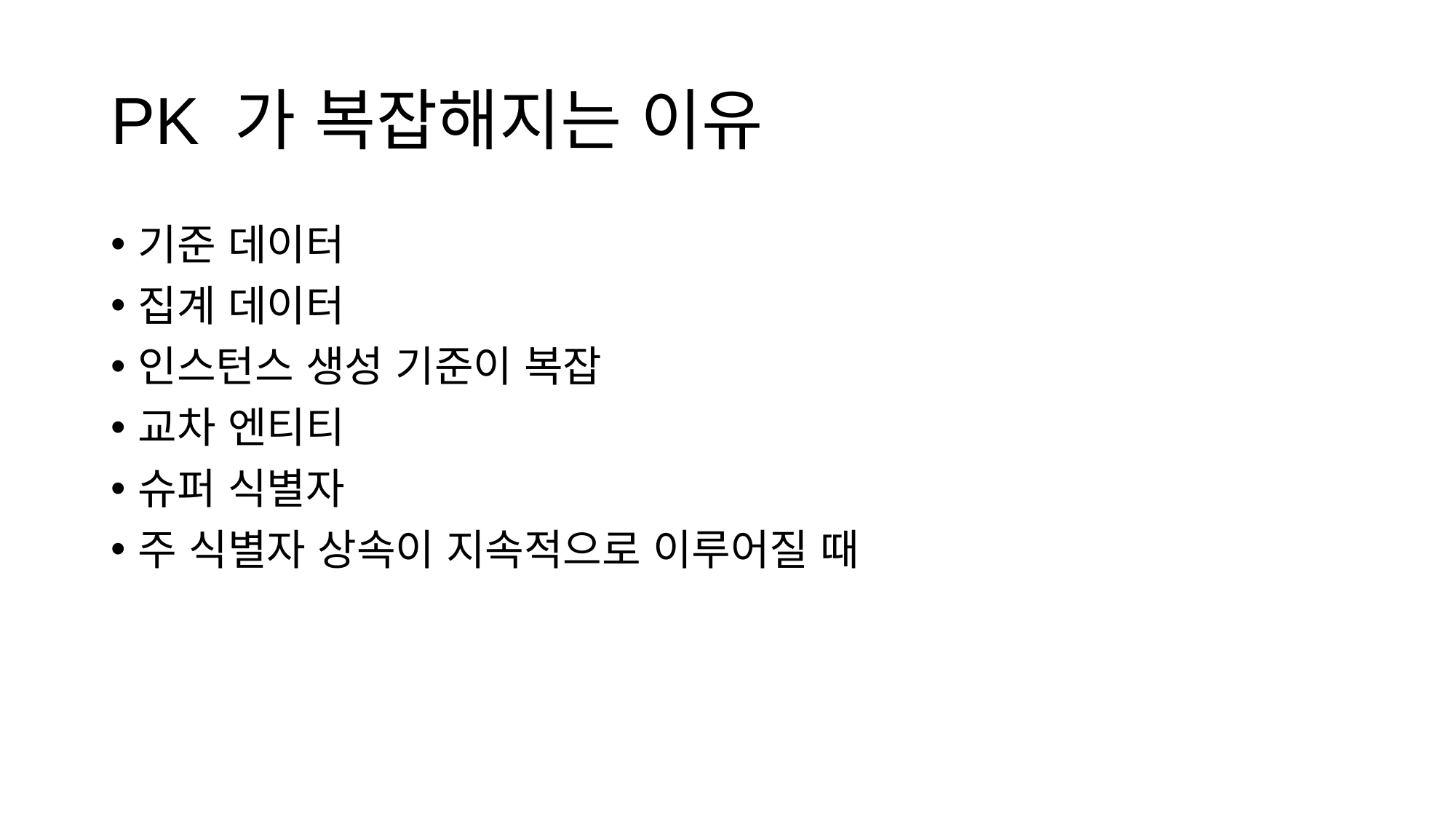

# PK 가 복잡해지는 이유
기준 데이터
집계 데이터
인스턴스 생성 기준이 복잡
교차 엔티티
슈퍼 식별자
주 식별자 상속이 지속적으로 이루어질 때